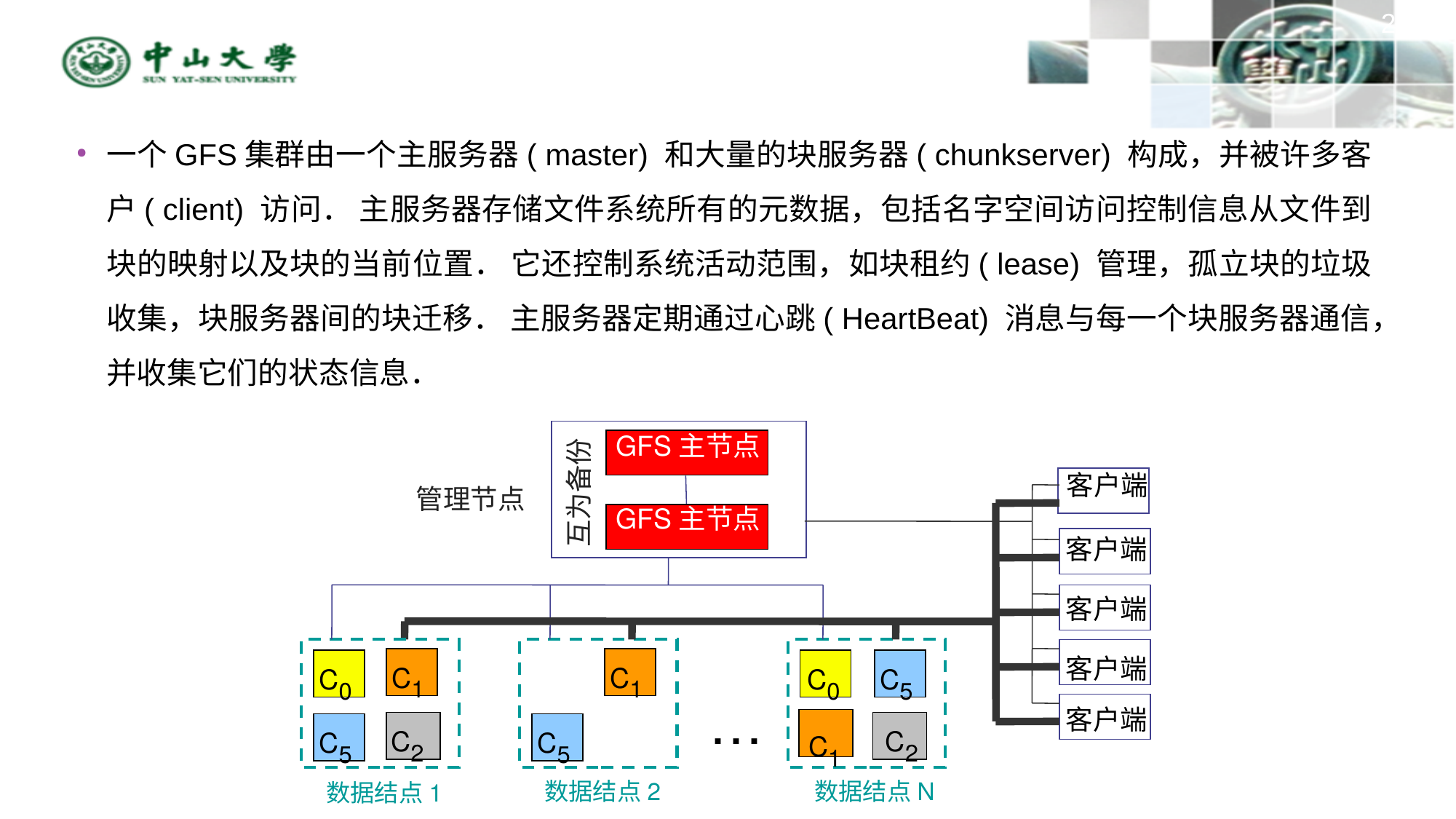

26
一个GFS集群由一个主服务器( master) 和大量的块服务器( chunkserver) 构成，并被许多客户( client) 访问． 主服务器存储文件系统所有的元数据，包括名字空间访问控制信息从文件到块的映射以及块的当前位置． 它还控制系统活动范围，如块租约( lease) 管理，孤立块的垃圾收集，块服务器间的块迁移． 主服务器定期通过心跳( HeartBeat) 消息与每一个块服务器通信，并收集它们的状态信息．

GFS主节点

客户端

互为备份
管理节点

GFS主节点

客户端

客户端

C1
C1
C0

C0
C5

客户端

…

客户端

C2
C2
C5

C5

C1

数据结点2
数据结点N
数据结点1